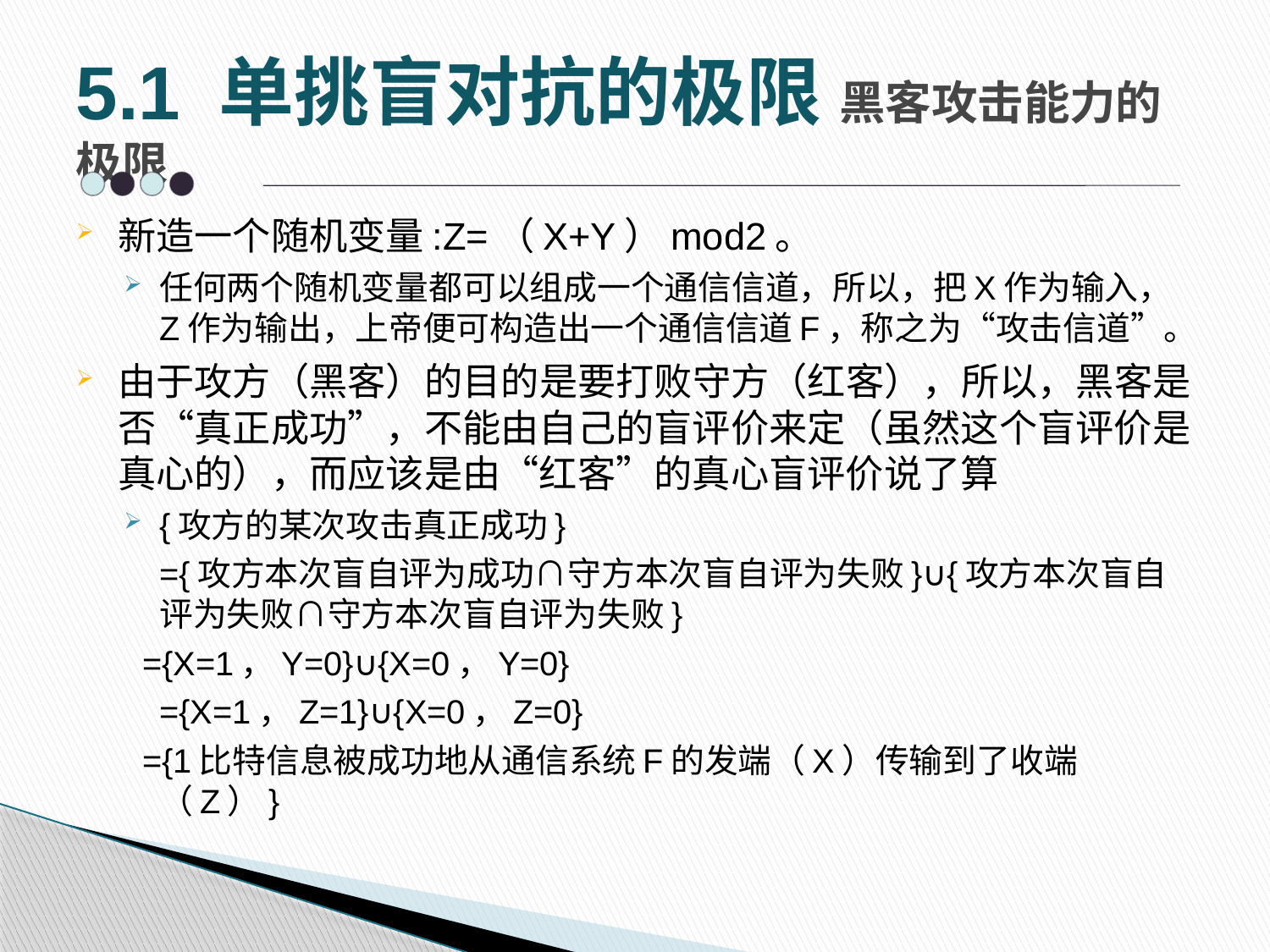

# 5.1 单挑盲对抗的极限 黑客攻击能力的极限

新造一个随机变量:Z=（X+Y）mod2。
任何两个随机变量都可以组成一个通信信道，所以，把X作为输入，Z作为输出，上帝便可构造出一个通信信道F，称之为“攻击信道”。
由于攻方（黑客）的目的是要打败守方（红客），所以，黑客是否“真正成功”，不能由自己的盲评价来定（虽然这个盲评价是真心的），而应该是由“红客”的真心盲评价说了算
{攻方的某次攻击真正成功}
	={攻方本次盲自评为成功∩守方本次盲自评为失败}∪{攻方本次盲自评为失败∩守方本次盲自评为失败}
  ={X=1，Y=0}∪{X=0，Y=0}
	={X=1，Z=1}∪{X=0，Z=0}
  ={1比特信息被成功地从通信系统F的发端（X）传输到了收端（Z）}